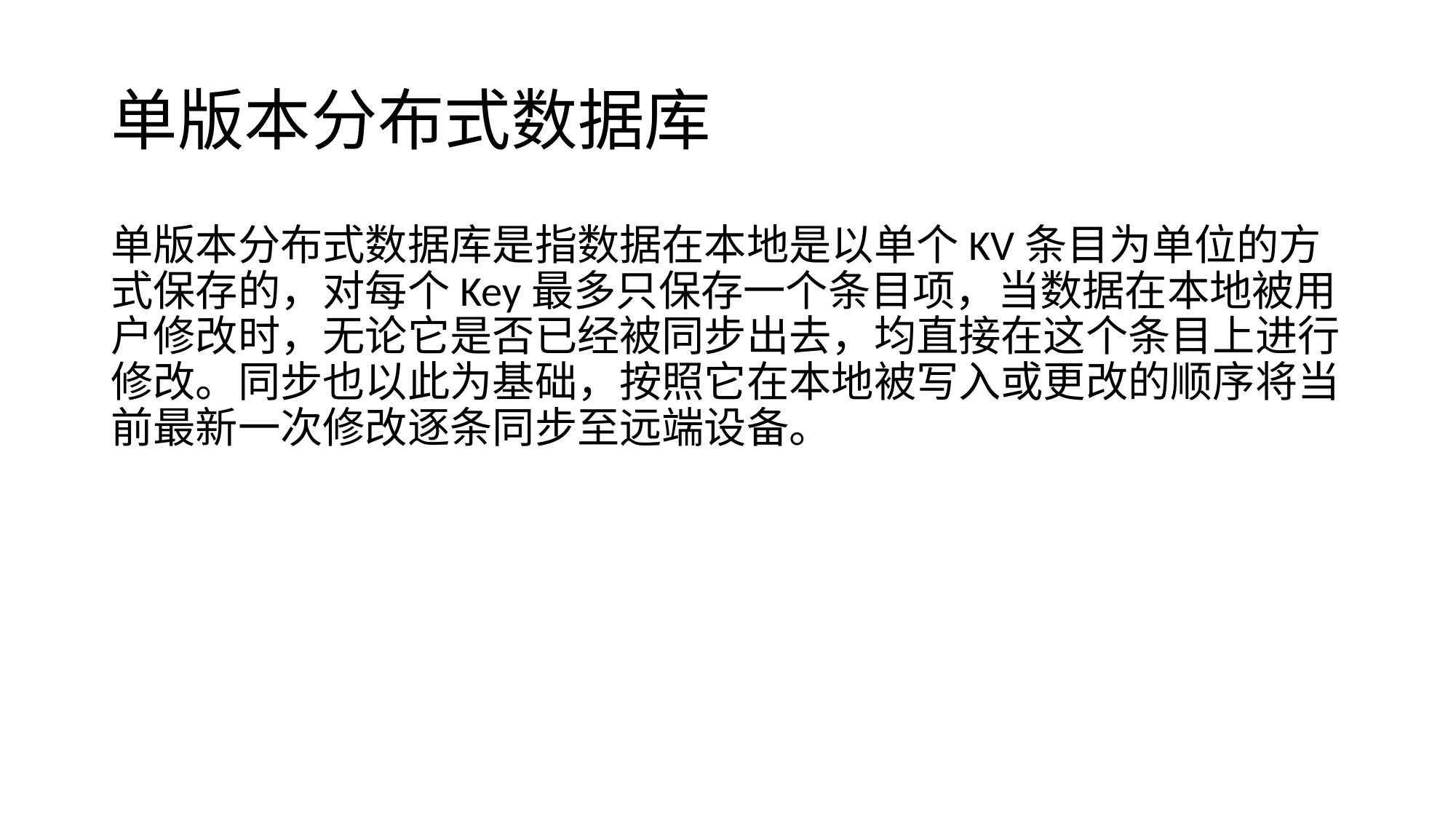

# 单版本分布式数据库
单版本分布式数据库是指数据在本地是以单个KV条目为单位的方式保存的，对每个Key最多只保存一个条目项，当数据在本地被用户修改时，无论它是否已经被同步出去，均直接在这个条目上进行修改。同步也以此为基础，按照它在本地被写入或更改的顺序将当前最新一次修改逐条同步至远端设备。